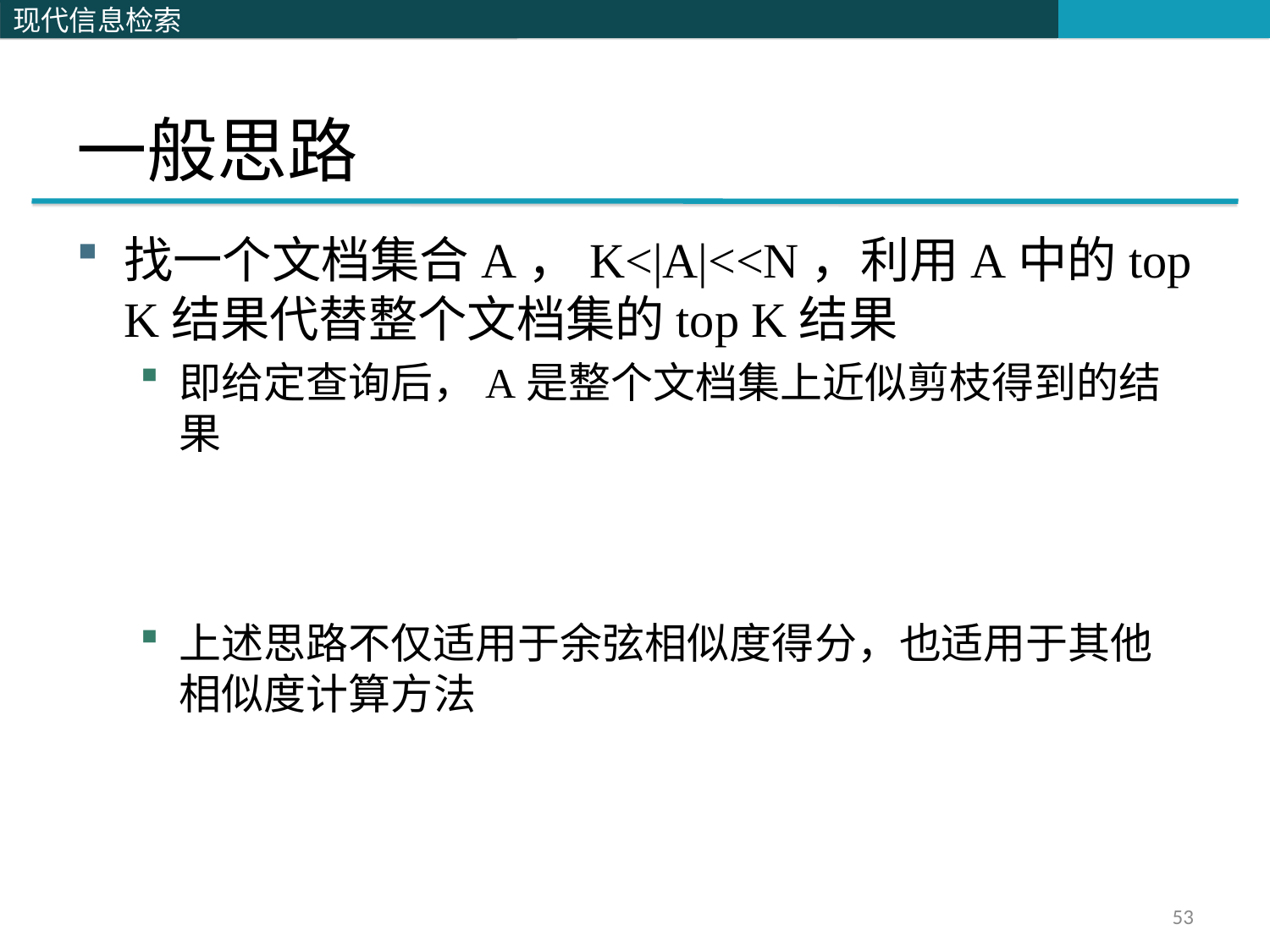

# 一般思路
找一个文档集合A，K<|A|<<N，利用A中的top K结果代替整个文档集的top K结果
即给定查询后，A是整个文档集上近似剪枝得到的结果

上述思路不仅适用于余弦相似度得分，也适用于其他相似度计算方法
53